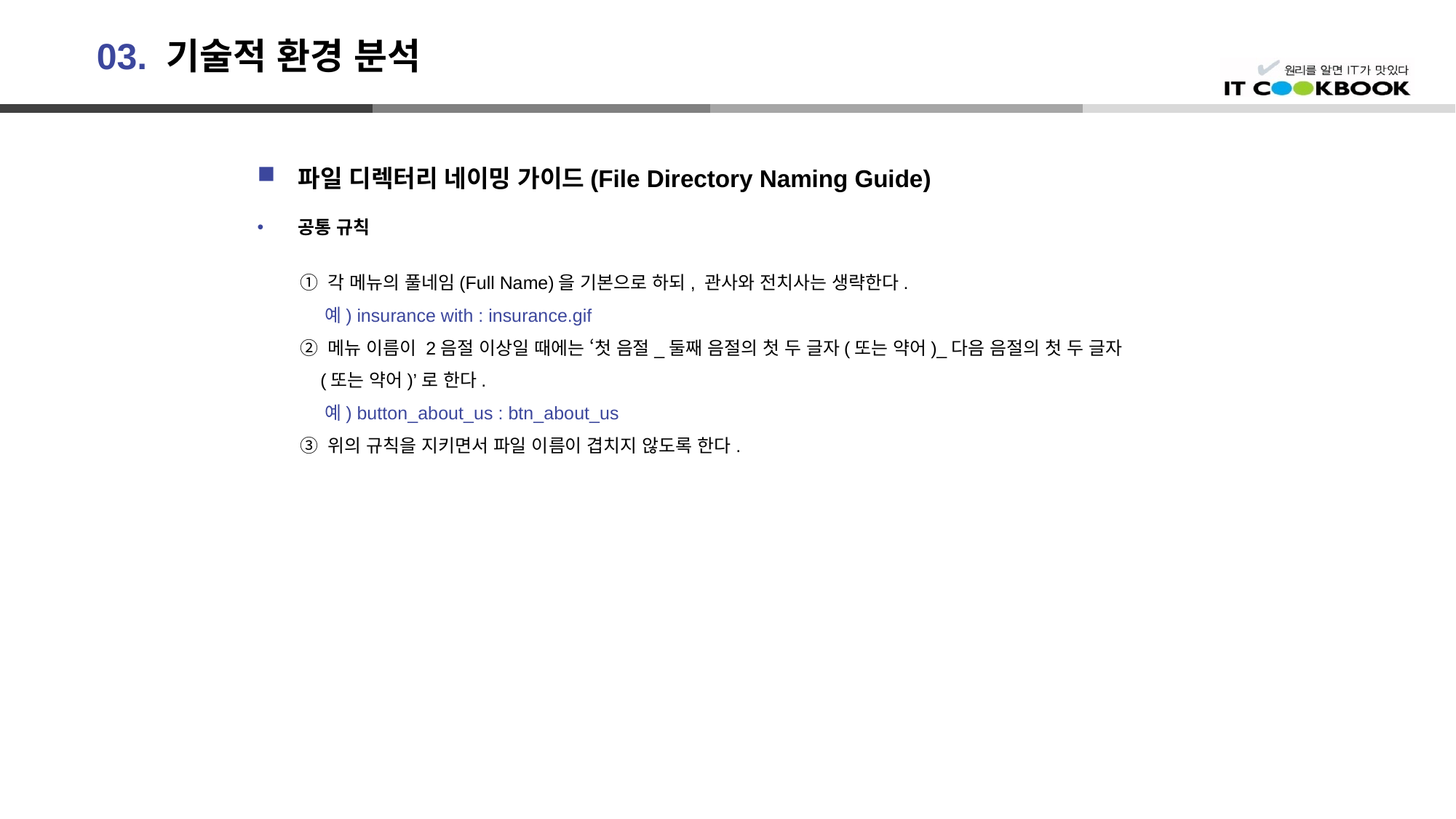

# 03. 기술적 환경 분석
파일 디렉터리 네이밍 가이드(File Directory Naming Guide)
공통 규칙
① 각 메뉴의 풀네임(Full Name)을 기본으로 하되, 관사와 전치사는 생략한다.
    예) insurance with : insurance.gif
② 메뉴 이름이 2음절 이상일 때에는 ‘첫 음절_둘째 음절의 첫 두 글자(또는 약어)_다음 음절의 첫 두 글자
    (또는 약어)’로 한다.
    예) button_about_us : btn_about_us
③ 위의 규칙을 지키면서 파일 이름이 겹치지 않도록 한다.